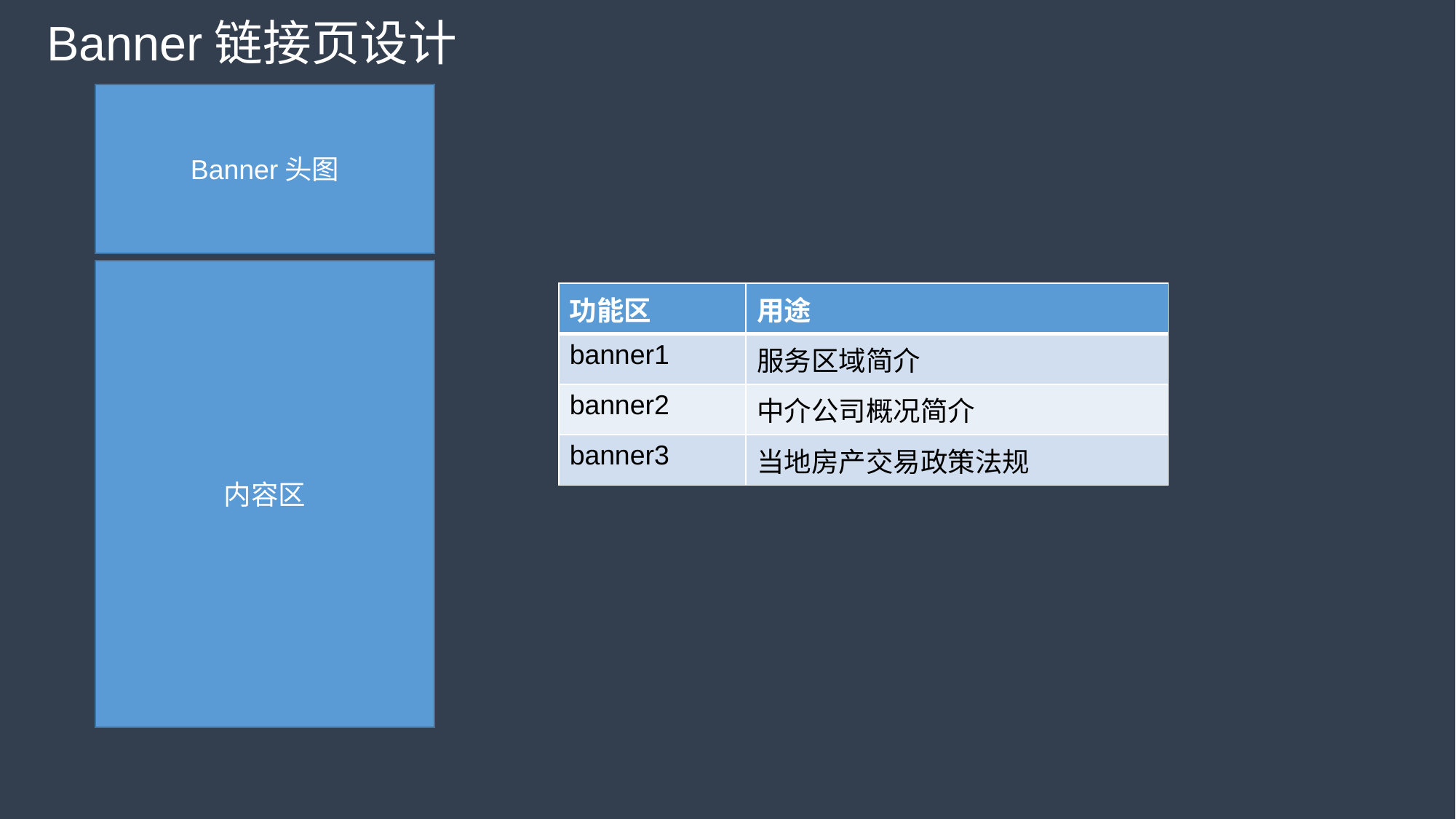

Banner链接页设计
Banner头图
内容区
| 功能区 | 用途 |
| --- | --- |
| banner1 | 服务区域简介 |
| banner2 | 中介公司概况简介 |
| banner3 | 当地房产交易政策法规 |